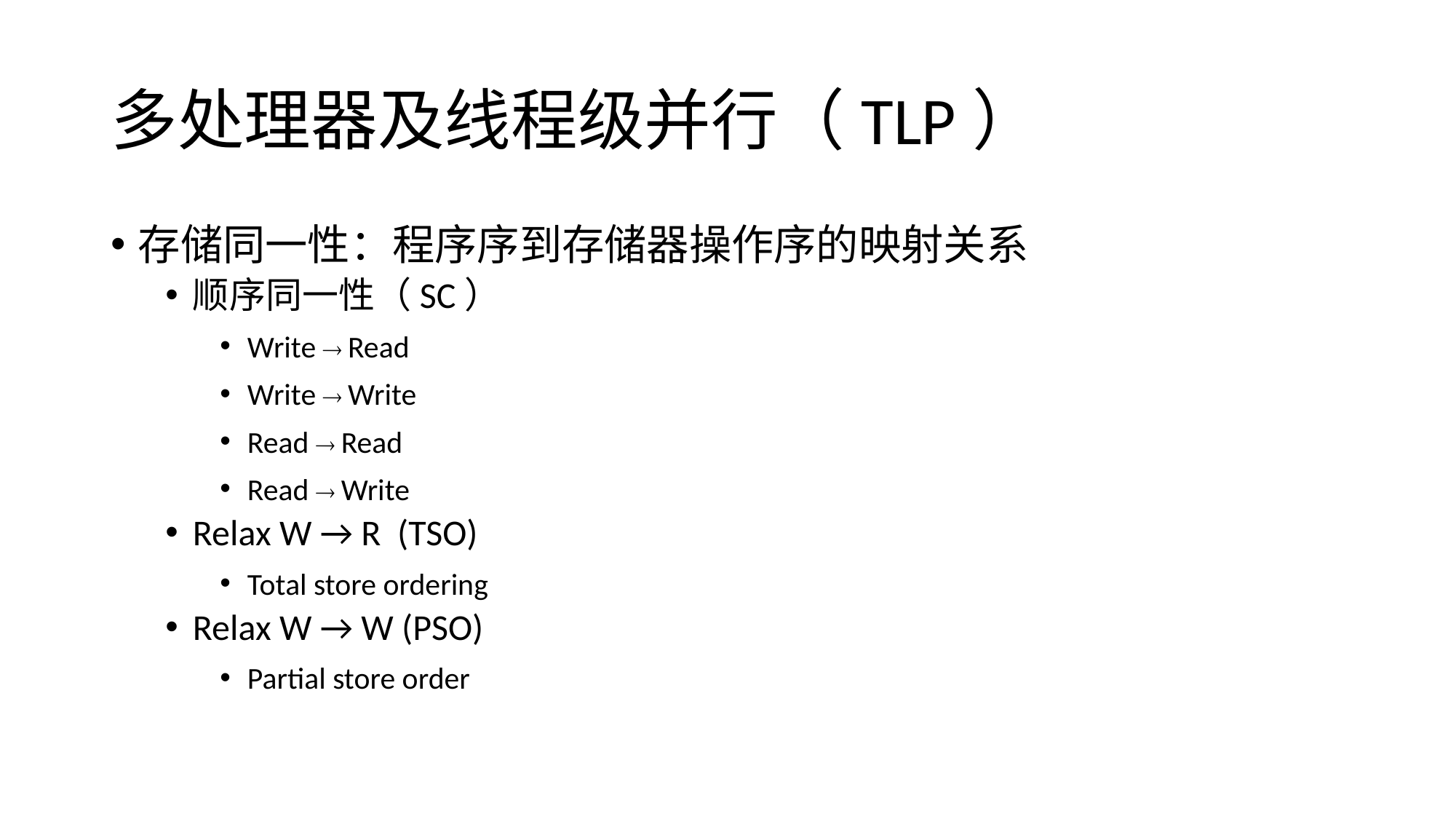

# 多处理器及线程级并行（TLP）
存储同一性：程序序到存储器操作序的映射关系
顺序同一性（SC）
Write → Read
Write → Write
Read → Read
Read → Write
Relax W → R  (TSO)
Total store ordering
Relax W → W (PSO)
Partial store order